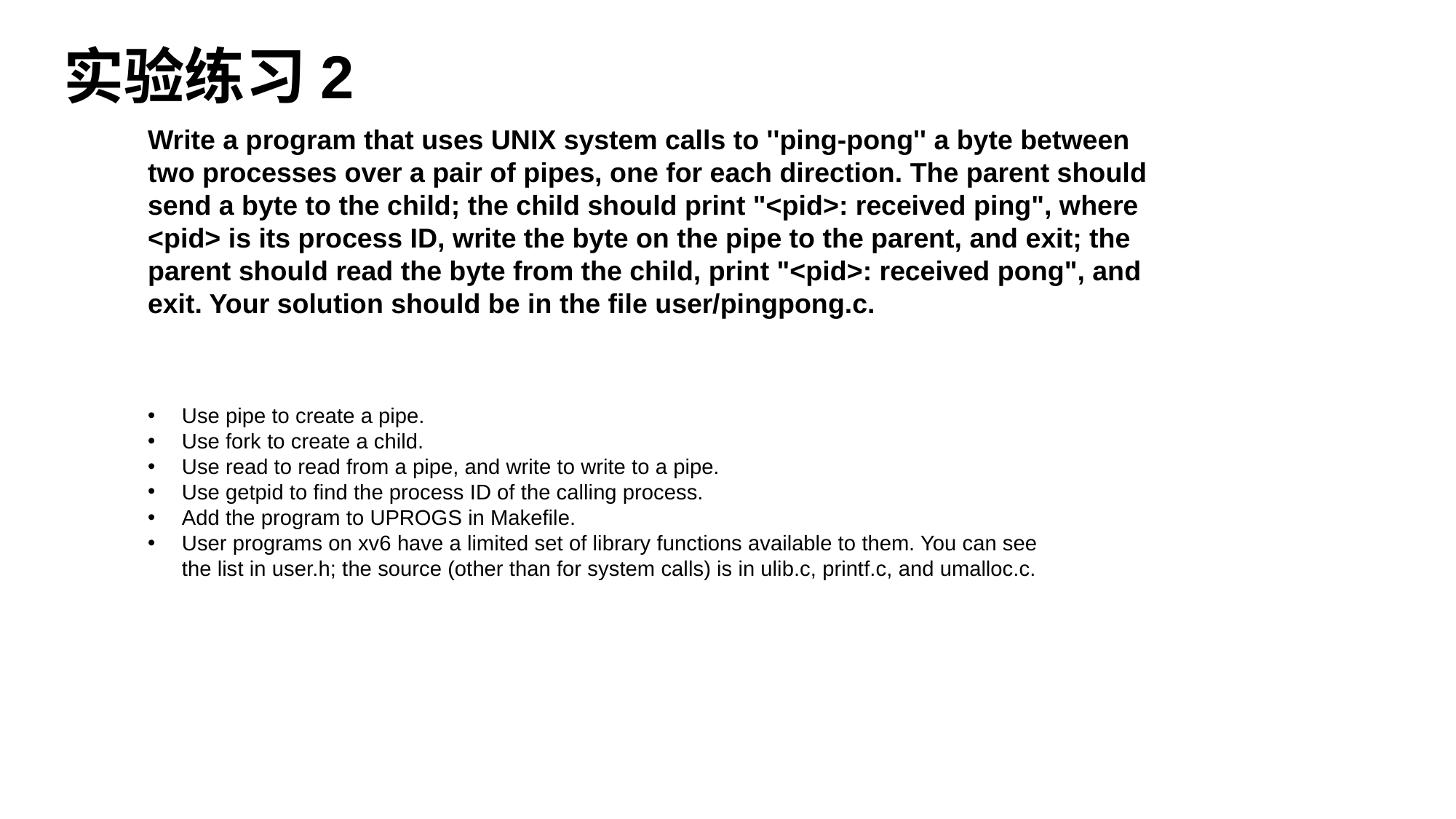

# 实验练习2
Write a program that uses UNIX system calls to ''ping-pong'' a byte between two processes over a pair of pipes, one for each direction. The parent should send a byte to the child; the child should print "<pid>: received ping", where <pid> is its process ID, write the byte on the pipe to the parent, and exit; the parent should read the byte from the child, print "<pid>: received pong", and exit. Your solution should be in the file user/pingpong.c.
Use pipe to create a pipe.
Use fork to create a child.
Use read to read from a pipe, and write to write to a pipe.
Use getpid to find the process ID of the calling process.
Add the program to UPROGS in Makefile.
User programs on xv6 have a limited set of library functions available to them. You can see the list in user.h; the source (other than for system calls) is in ulib.c, printf.c, and umalloc.c.